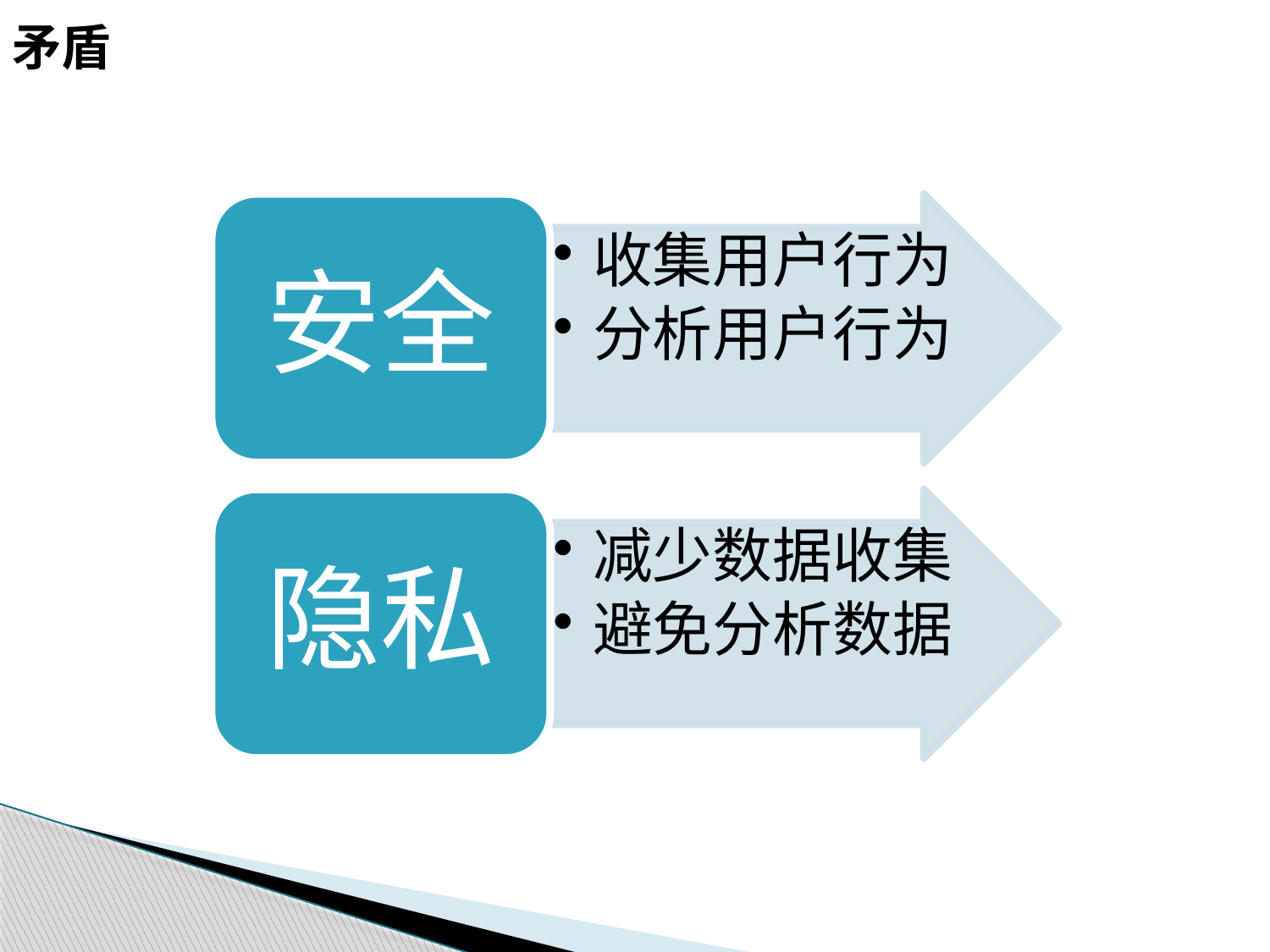

矛盾
收集用户行为
分析用户行为
安全
减少数据收集
避免分析数据
隐私